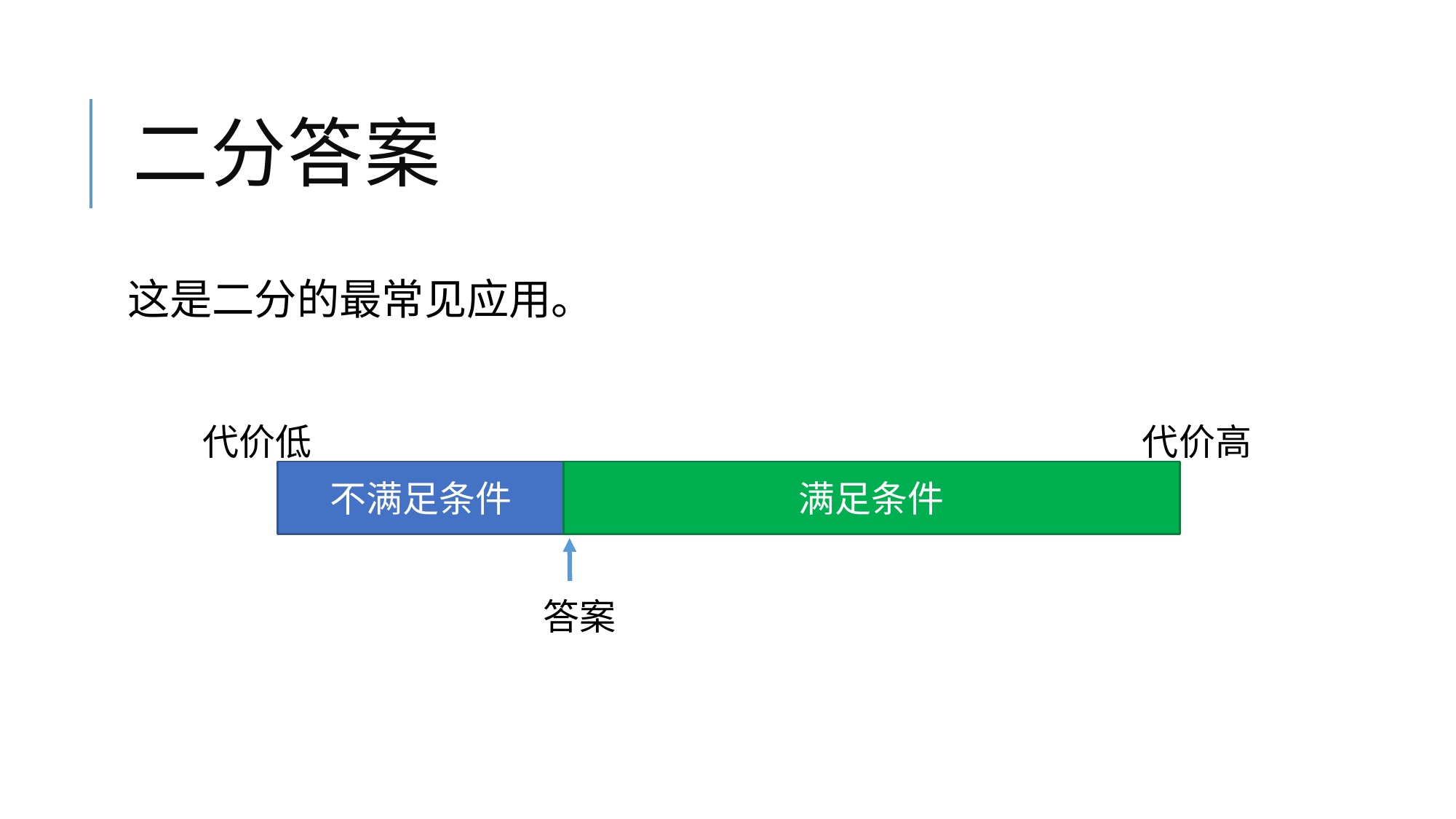

# 二分答案
这是二分的最常见应用。

代价低
代价高
满足条件
不满足条件
答案